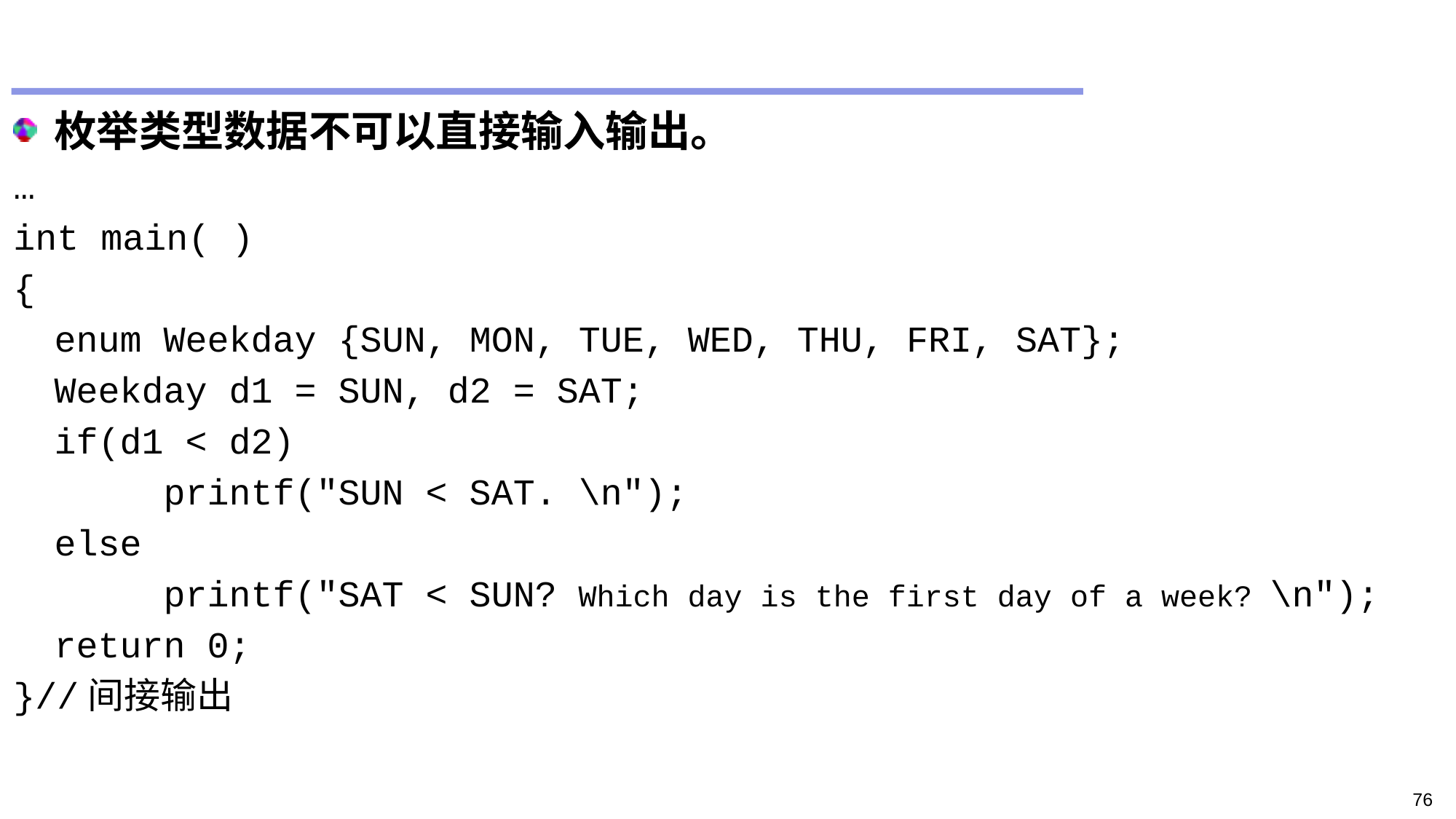

#
枚举类型数据不可以直接输入输出。
…
int main( )
{
	enum Weekday {SUN, MON, TUE, WED, THU, FRI, SAT};
	Weekday d1 = SUN, d2 = SAT;
	if(d1 < d2)
		printf("SUN < SAT. \n");
	else
		printf("SAT < SUN? Which day is the first day of a week? \n");
	return 0;
}//间接输出
76